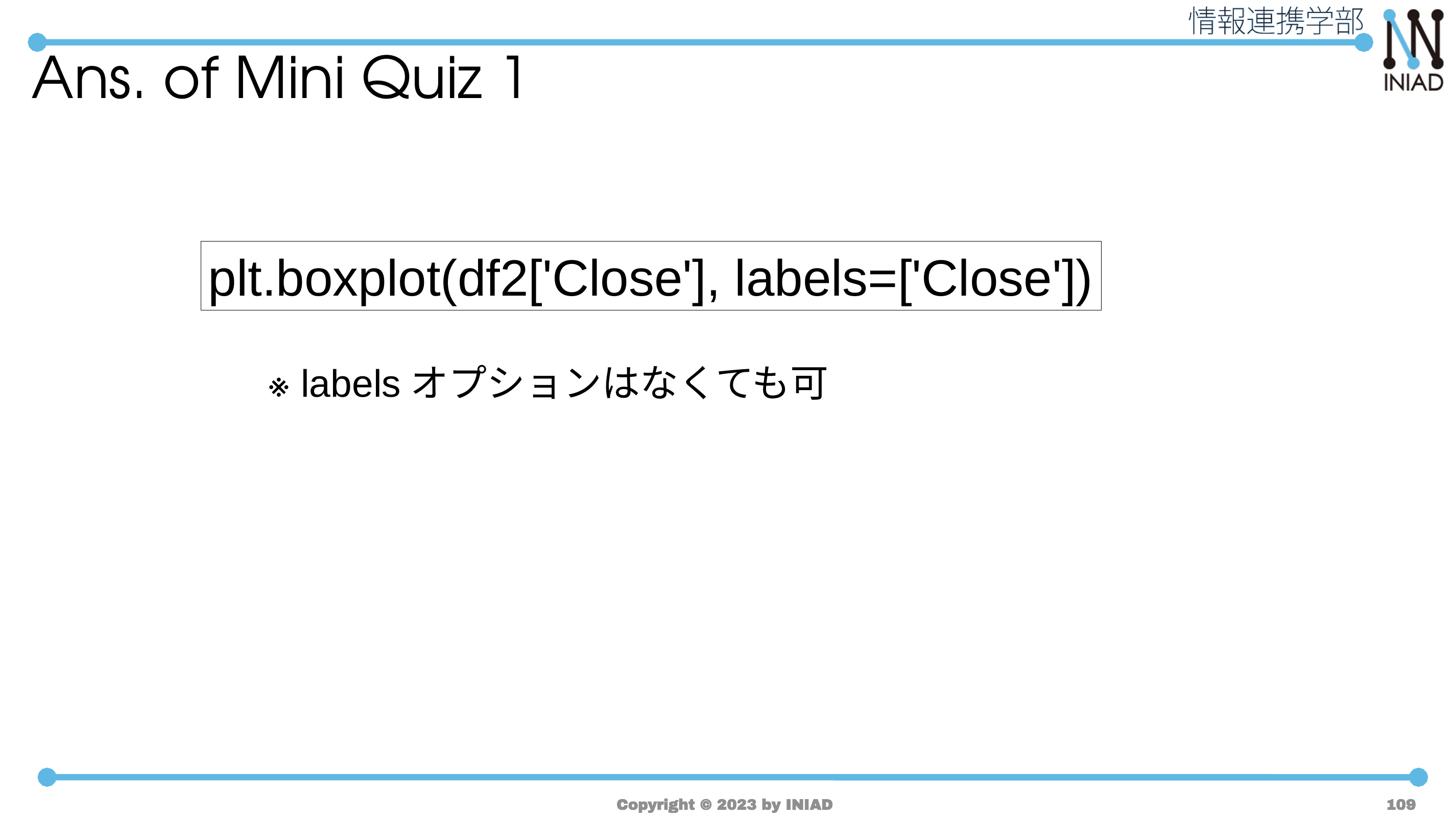

# Ans. of Mini Quiz 1
plt.boxplot(df2['Close'], labels=['Close'])
※ labelsオプションはなくても可
Copyright © 2023 by INIAD
109